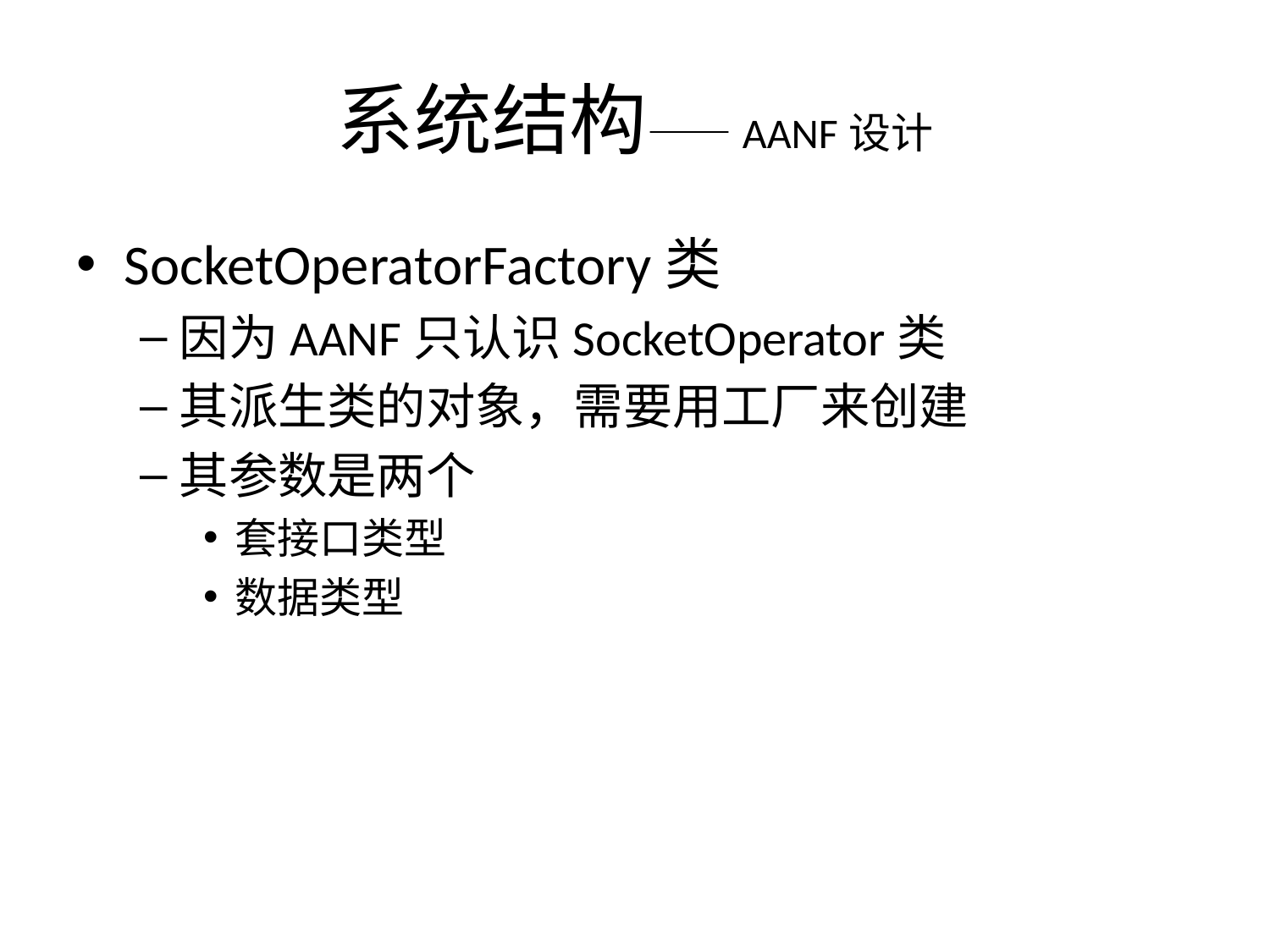

# 系统结构——AANF设计
SocketOperatorFactory类
因为AANF只认识SocketOperator类
其派生类的对象，需要用工厂来创建
其参数是两个
套接口类型
数据类型